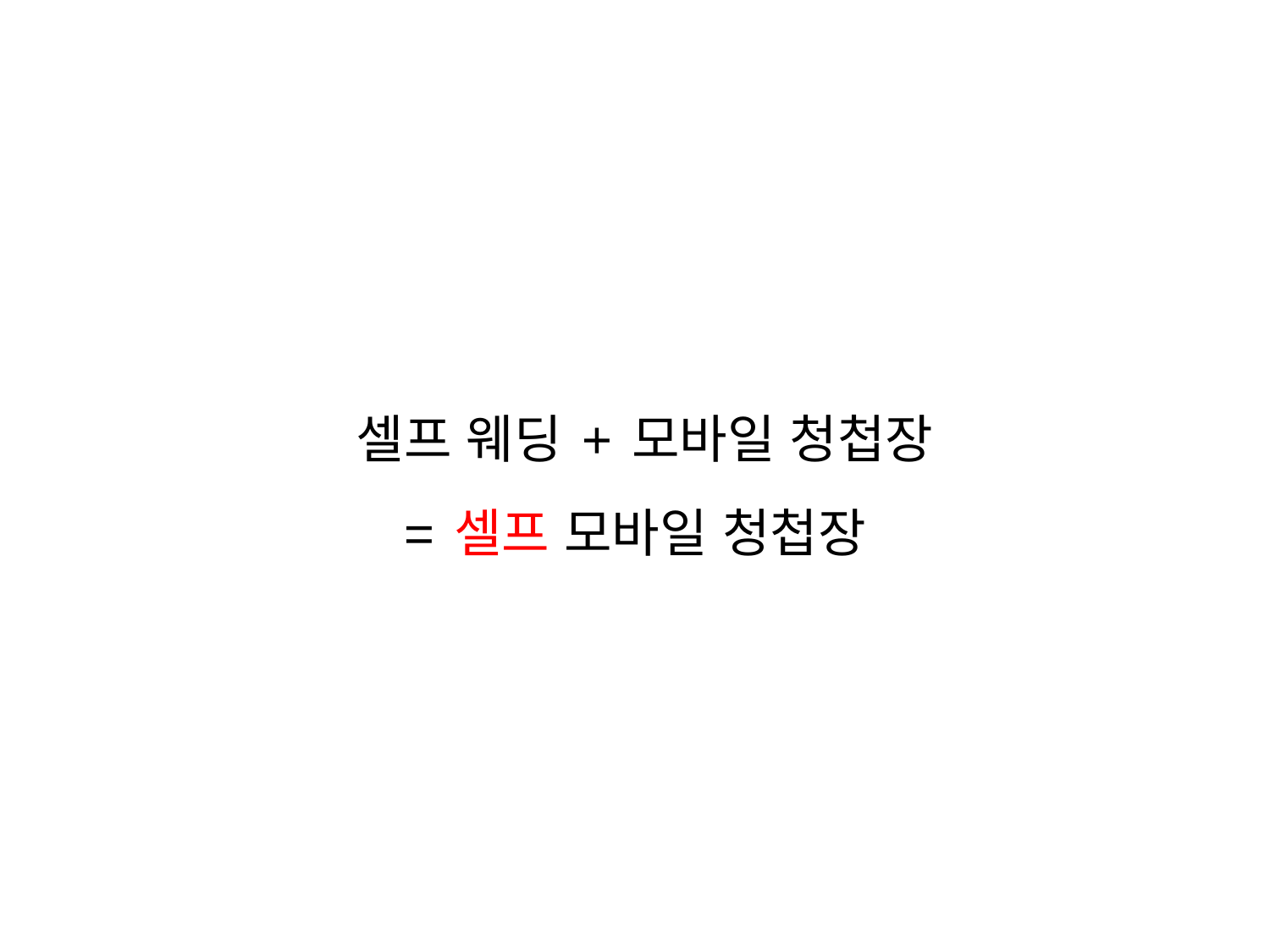

# 셀프 웨딩 + 모바일 청첩장 = 셀프 모바일 청첩장